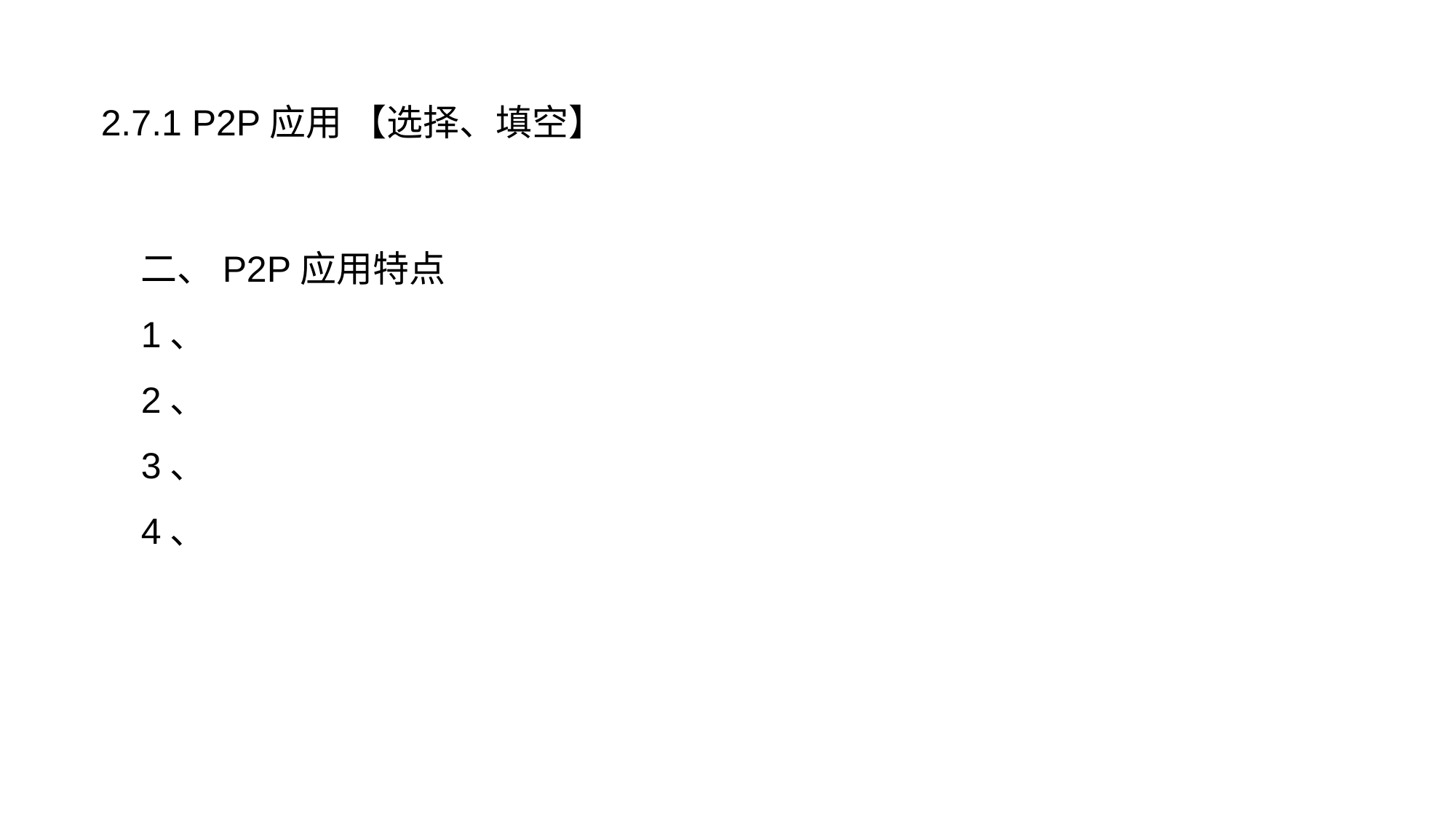

2.7.1 P2P应用 【选择、填空】
二、P2P应用特点
1、
2、
3、
4、